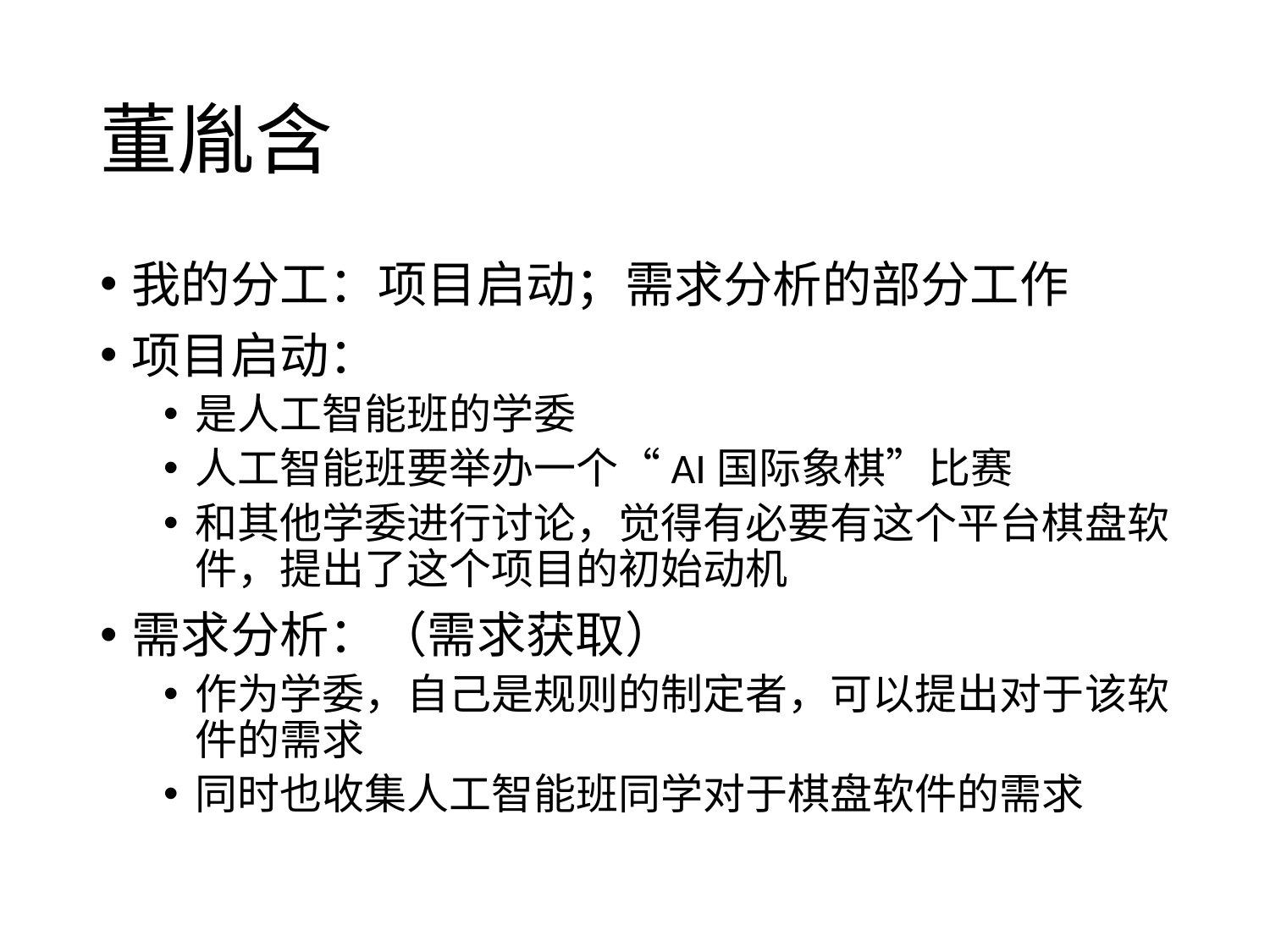

# 董胤含
我的分工：项目启动；需求分析的部分工作
项目启动：
是人工智能班的学委
人工智能班要举办一个“AI国际象棋”比赛
和其他学委进行讨论，觉得有必要有这个平台棋盘软件，提出了这个项目的初始动机
需求分析：（需求获取）
作为学委，自己是规则的制定者，可以提出对于该软件的需求
同时也收集人工智能班同学对于棋盘软件的需求